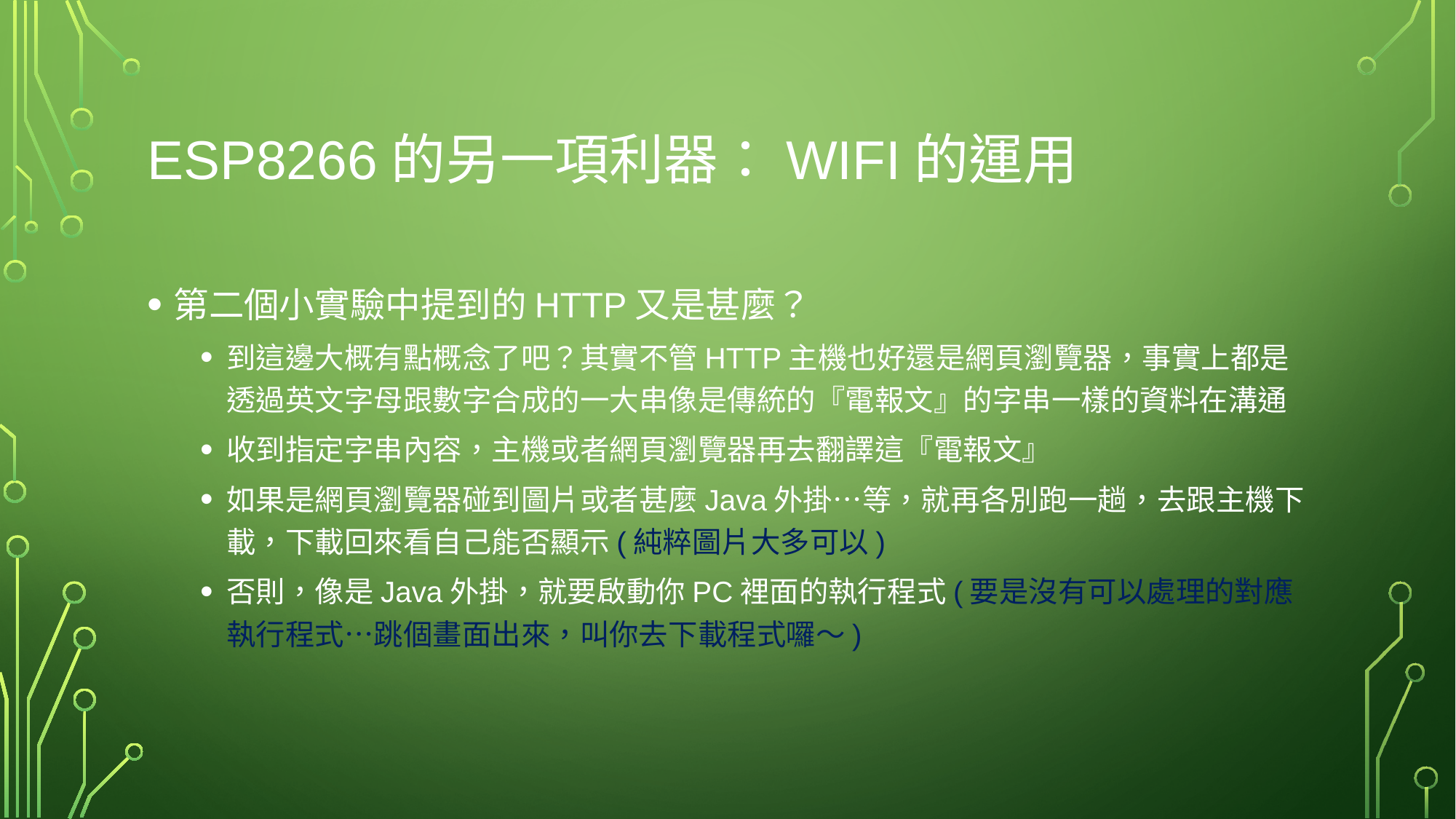

# ESP8266的另一項利器：WiFi的運用
第二個小實驗中提到的HTTP又是甚麼？
到這邊大概有點概念了吧？其實不管HTTP主機也好還是網頁瀏覽器，事實上都是透過英文字母跟數字合成的一大串像是傳統的『電報文』的字串一樣的資料在溝通
收到指定字串內容，主機或者網頁瀏覽器再去翻譯這『電報文』
如果是網頁瀏覽器碰到圖片或者甚麼Java外掛…等，就再各別跑一趟，去跟主機下載，下載回來看自己能否顯示(純粹圖片大多可以)
否則，像是Java外掛，就要啟動你PC裡面的執行程式(要是沒有可以處理的對應執行程式…跳個畫面出來，叫你去下載程式囉～)